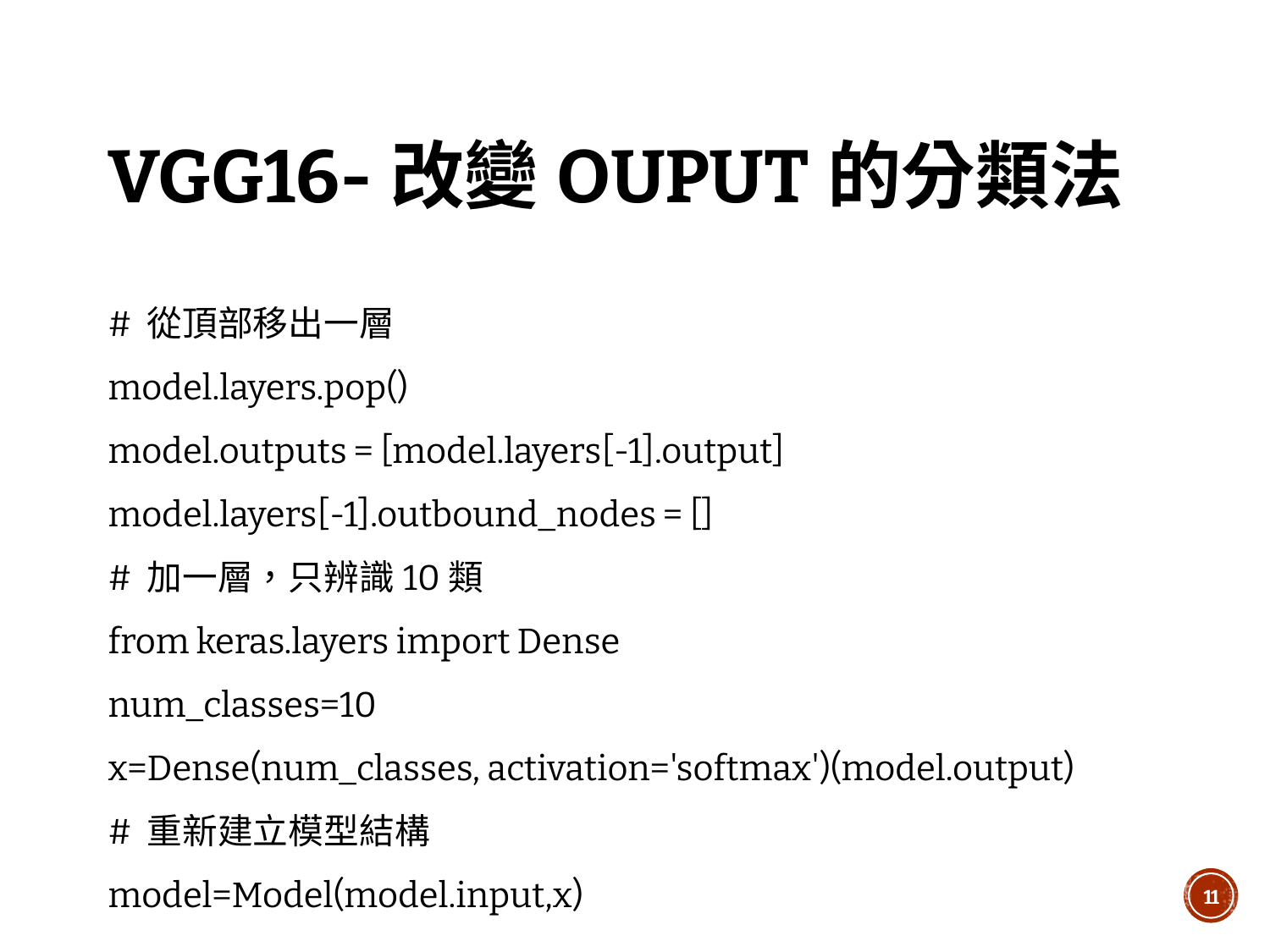

# VGG16-改變ouput的分類法
# 從頂部移出一層
model.layers.pop()
model.outputs = [model.layers[-1].output]
model.layers[-1].outbound_nodes = []
# 加一層，只辨識10類
from keras.layers import Dense
num_classes=10
x=Dense(num_classes, activation='softmax')(model.output)
# 重新建立模型結構
model=Model(model.input,x)
11